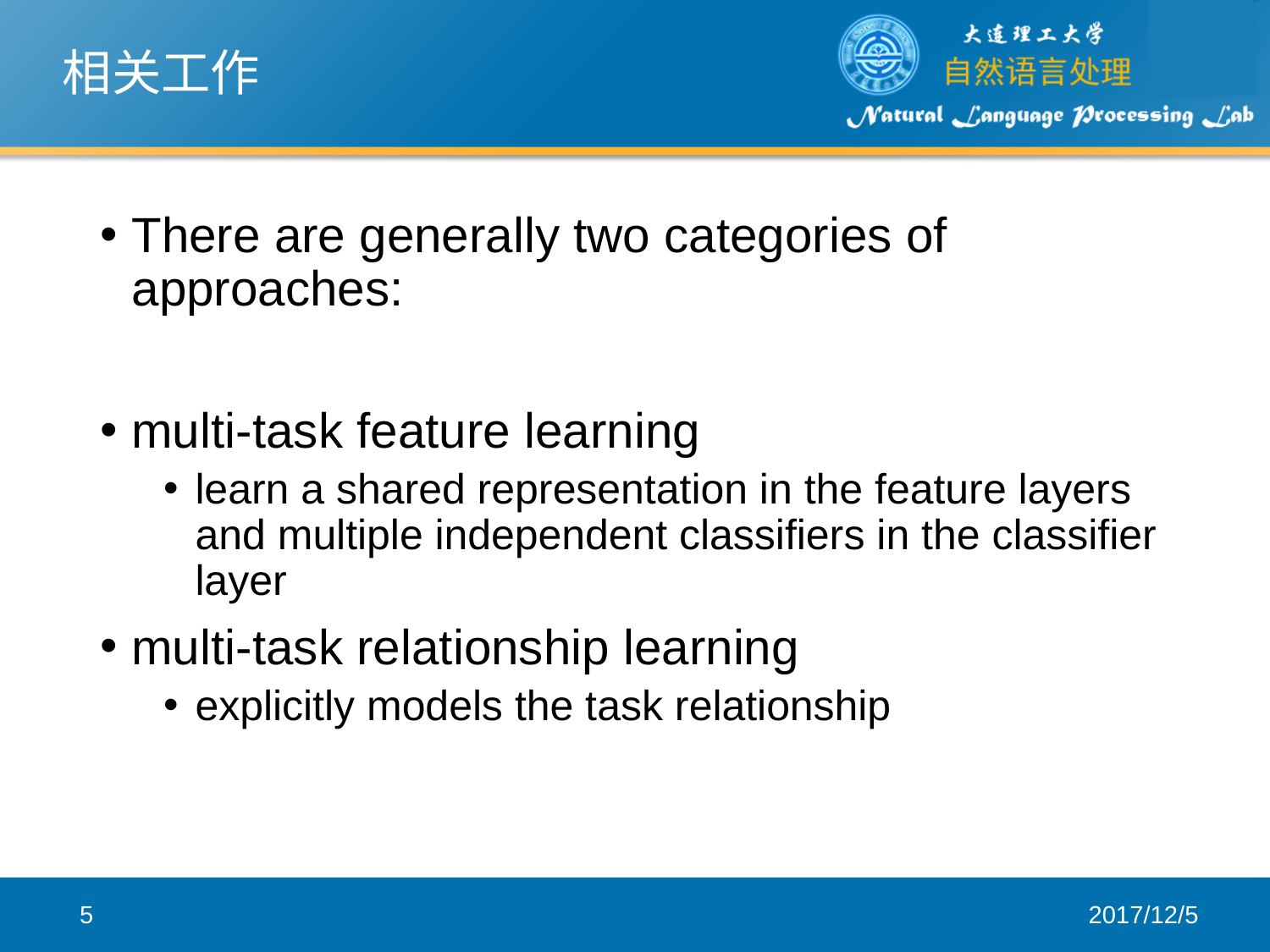

# 相关工作
There are generally two categories of approaches:

multi-task feature learning
learn a shared representation in the feature layers and multiple independent classifiers in the classifier layer
multi-task relationship learning
explicitly models the task relationship

5
2017/12/5